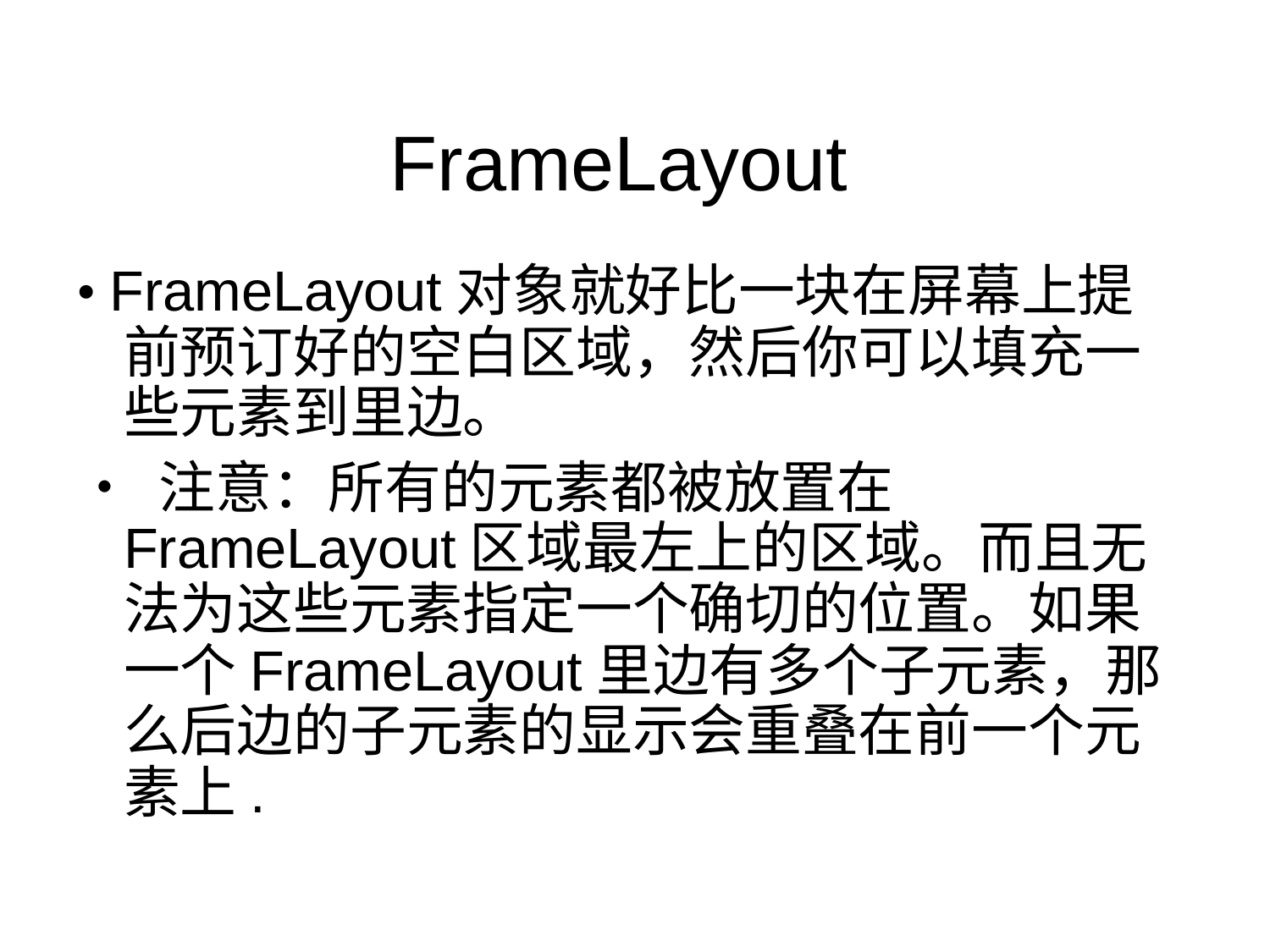

FrameLayout

• FrameLayout对象就好比一块在屏幕上提
	前预订好的空白区域，然后你可以填充一
	些元素到里边。
• 注意：所有的元素都被放置在
	FrameLayout区域最左上的区域。而且无
	法为这些元素指定一个确切的位置。如果
	一个FrameLayout里边有多个子元素，那
	么后边的子元素的显示会重叠在前一个元
	素上.